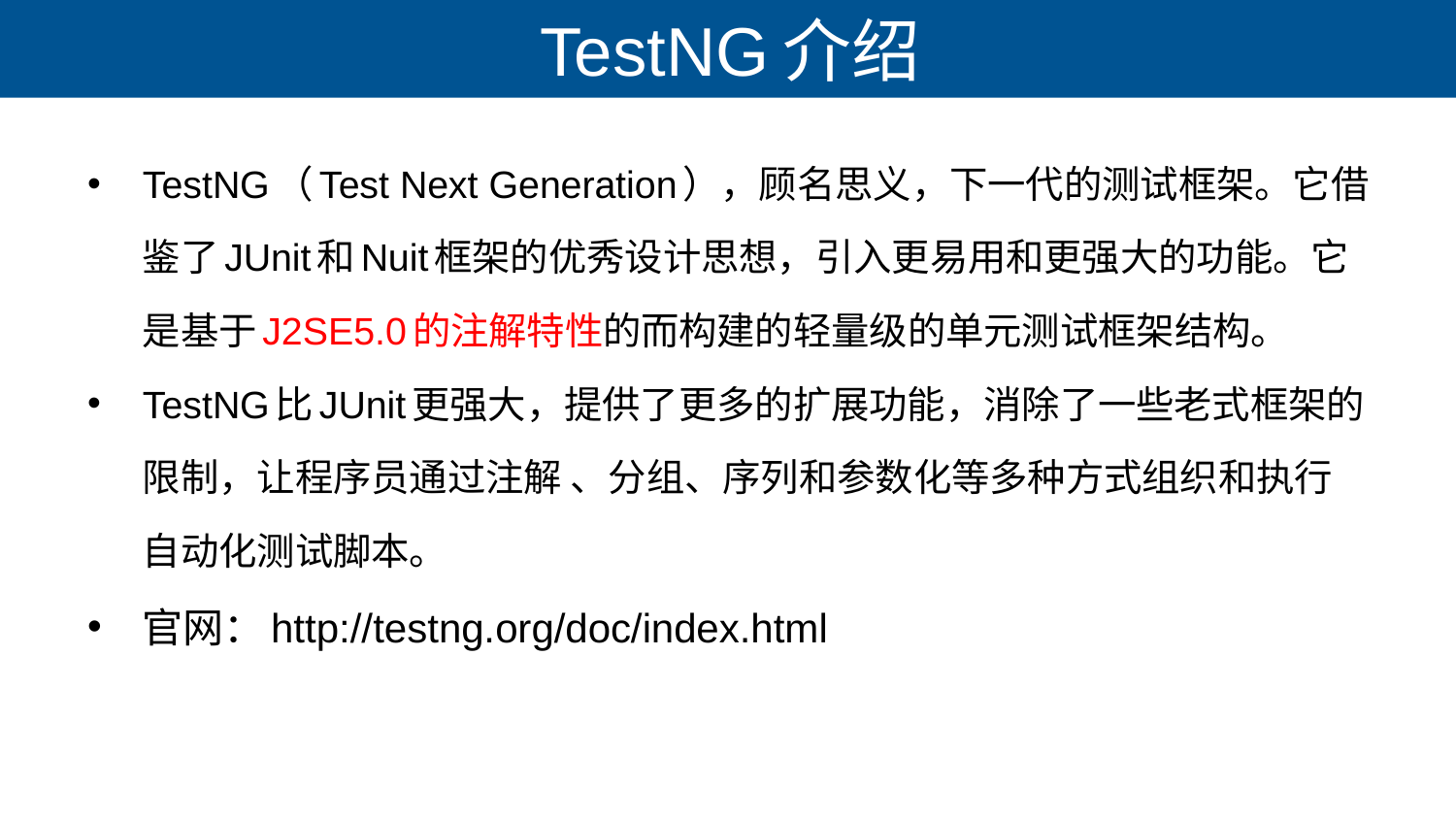

# TestNG介绍
TestNG（Test Next Generation），顾名思义，下一代的测试框架。它借鉴了JUnit和Nuit框架的优秀设计思想，引入更易用和更强大的功能。它是基于J2SE5.0的注解特性的而构建的轻量级的单元测试框架结构。
TestNG比JUnit更强大，提供了更多的扩展功能，消除了一些老式框架的限制，让程序员通过注解 、分组、序列和参数化等多种方式组织和执行自动化测试脚本。
官网：http://testng.org/doc/index.html